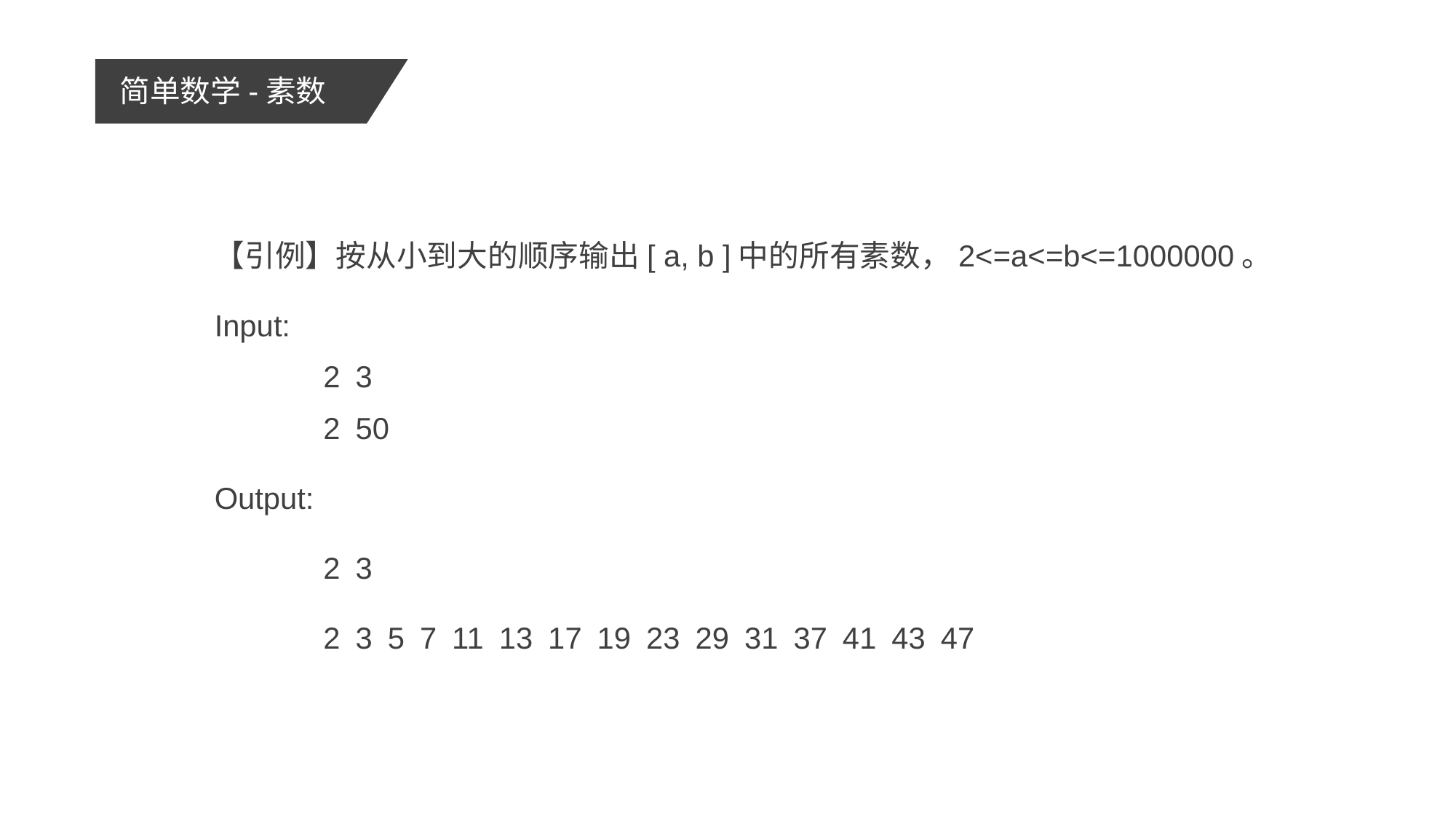

简单数学-素数

【引例】按从小到大的顺序输出[ a, b ]中的所有素数，2<=a<=b<=1000000。
Input:
             2 3
             2 50
Output:
             2 3
             2 3 5 7 11 13 17 19 23 29 31 37 41 43 47